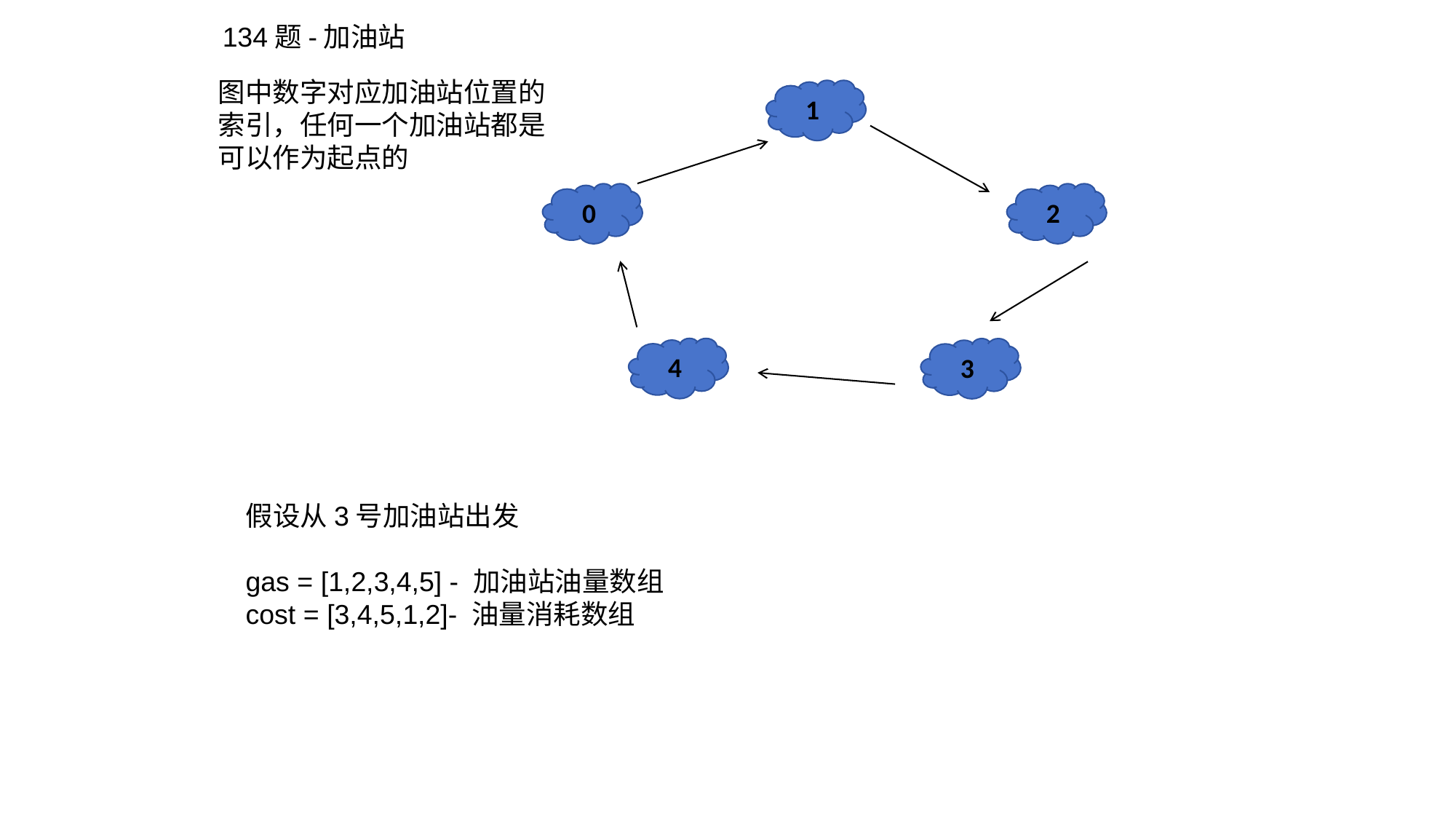

134题-加油站
图中数字对应加油站位置的索引，任何一个加油站都是可以作为起点的
1
0
2
4
3
假设从3号加油站出发

gas = [1,2,3,4,5] - 加油站油量数组
cost = [3,4,5,1,2]- 油量消耗数组